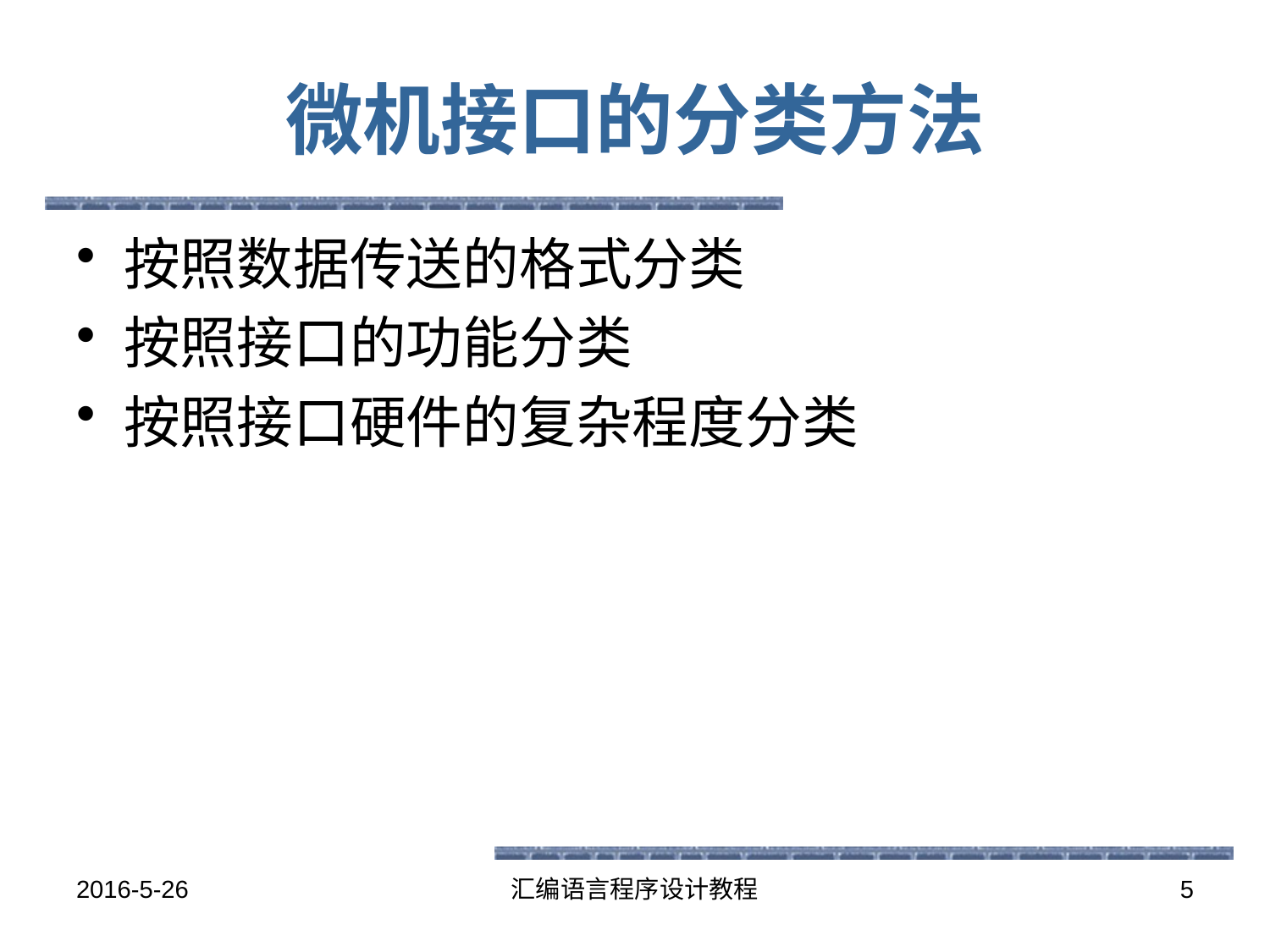

# 微机接口的分类方法
按照数据传送的格式分类
按照接口的功能分类
按照接口硬件的复杂程度分类
2016-5-26
汇编语言程序设计教程
5